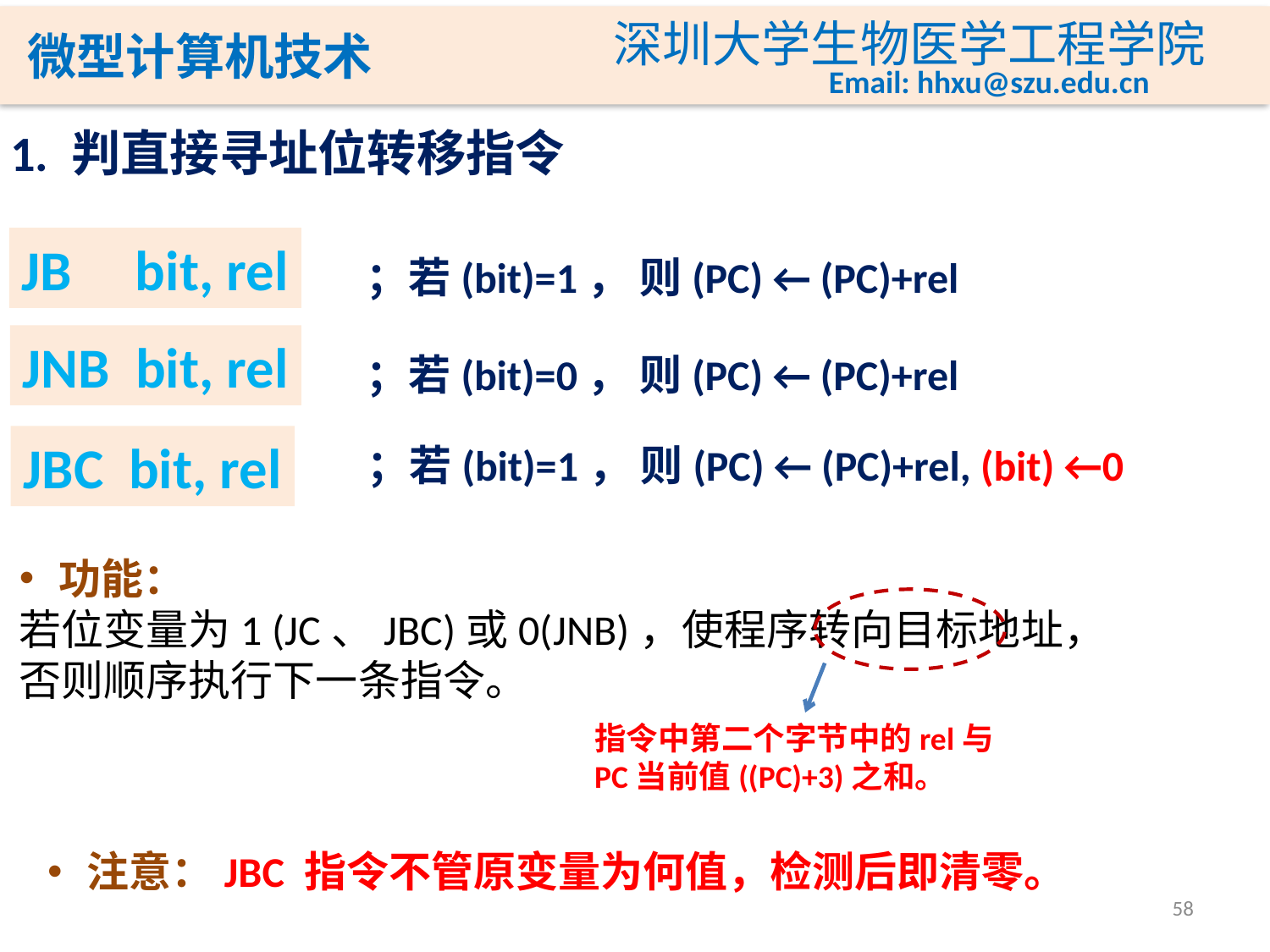

1. 判直接寻址位转移指令
JB     bit, rel
；若(bit)=1， 则(PC) ← (PC)+rel
JNB  bit, rel
；若(bit)=0， 则(PC) ← (PC)+rel
JBC  bit, rel
；若(bit)=1， 则(PC) ← (PC)+rel, (bit) ←0
功能：
若位变量为1 (JC、JBC)或0(JNB)，使程序转向目标地址，否则顺序执行下一条指令。

指令中第二个字节中的rel与PC当前值((PC)+3)之和。
注意：JBC 指令不管原变量为何值，检测后即清零。
58